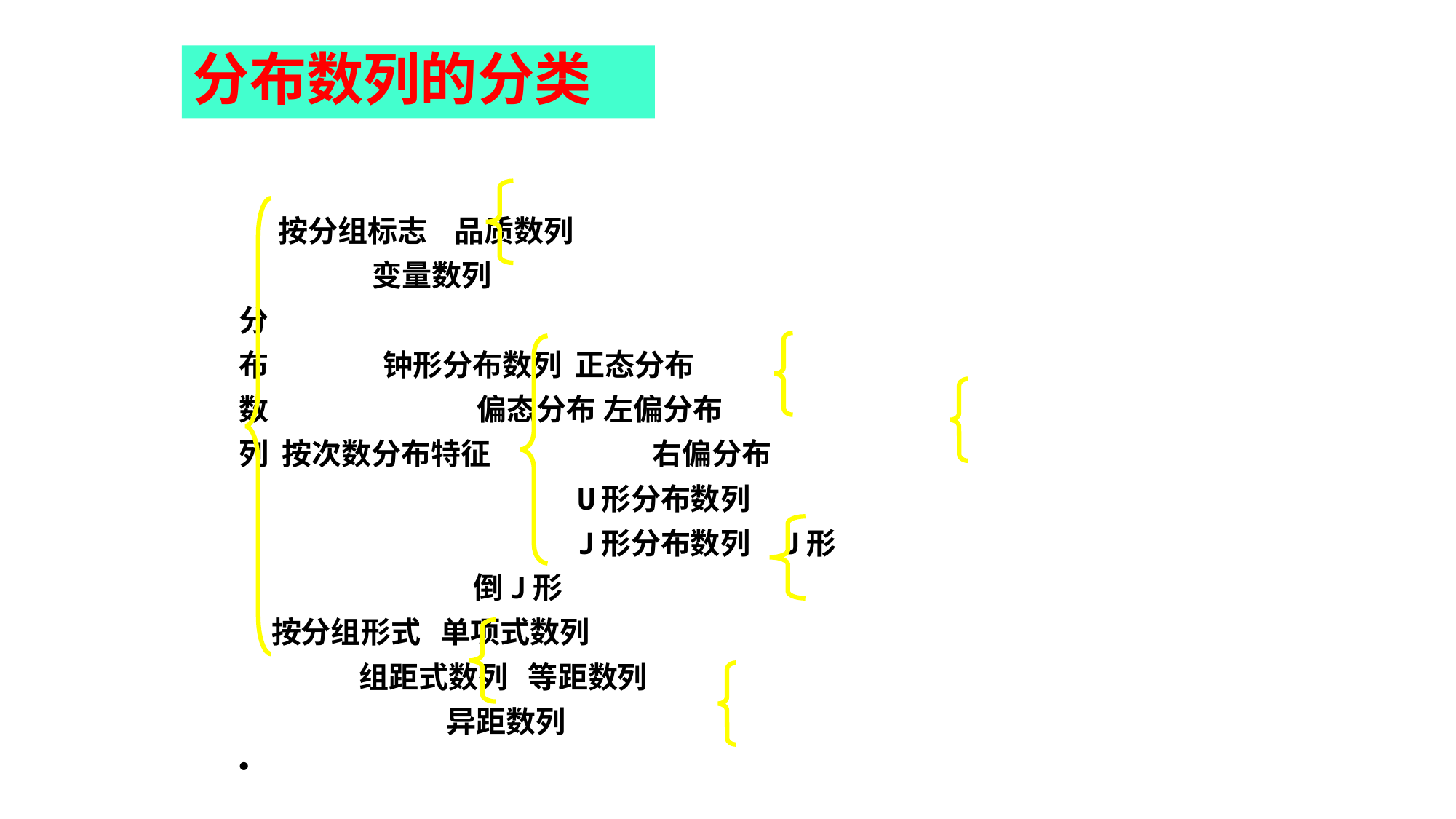

# 分布数列的分类

     按分组标志    品质数列
                   变量数列
分
布                 钟形分布数列  正态分布
数                               偏态分布 左偏分布
列  按次数分布特征                        右偏分布
                   U形分布数列
                   J形分布数列    J形
                                  倒J形
    按分组形式   单项式数列
                 组距式数列   等距数列
                              异距数列